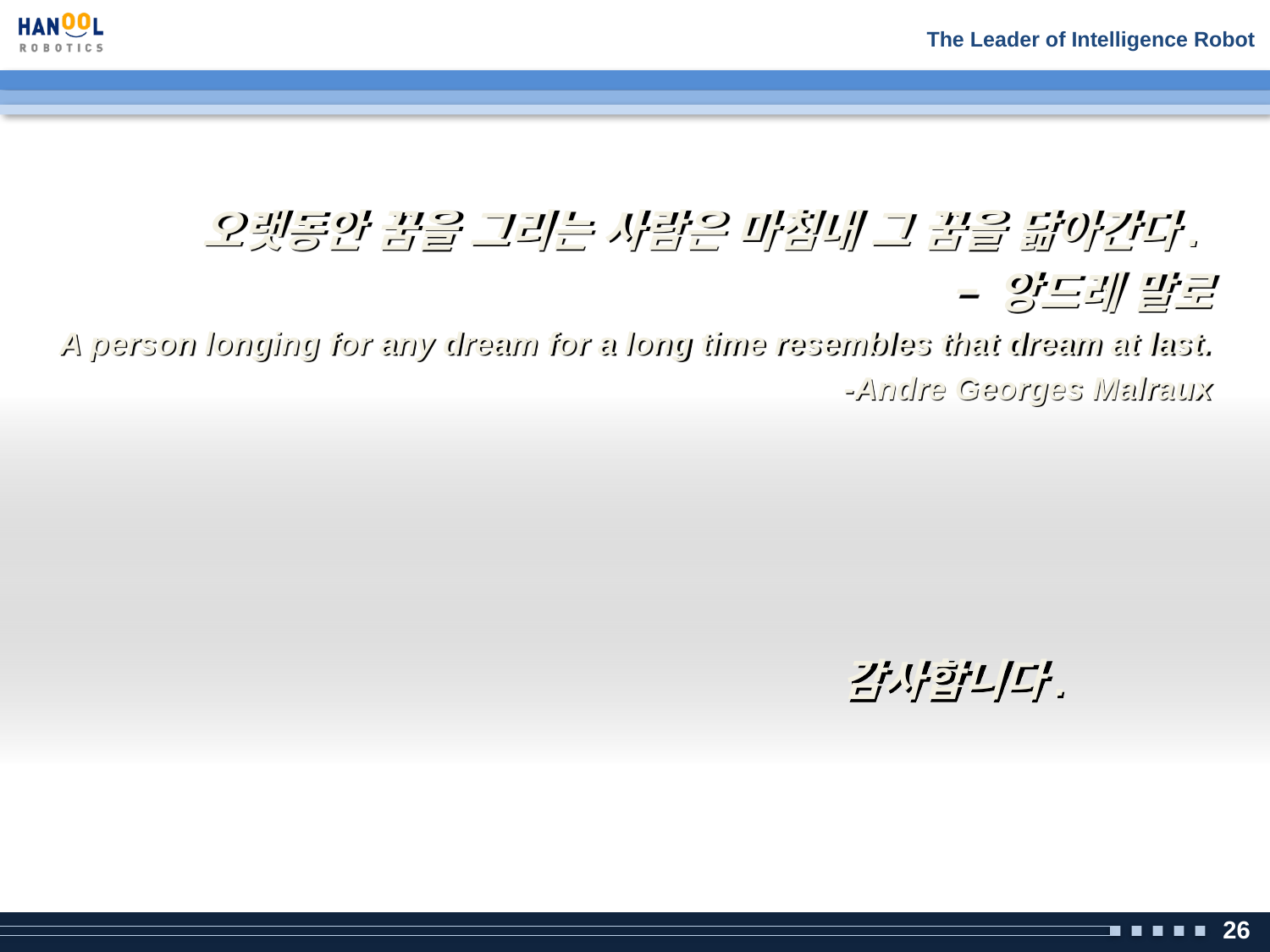

오랫동안 꿈을 그리는 사람은 마침내 그 꿈을 닮아간다.
– 앙드레 말로
A person longing for any dream for a long time resembles that dream at last.
-Andre Georges Malraux
감사합니다.
26